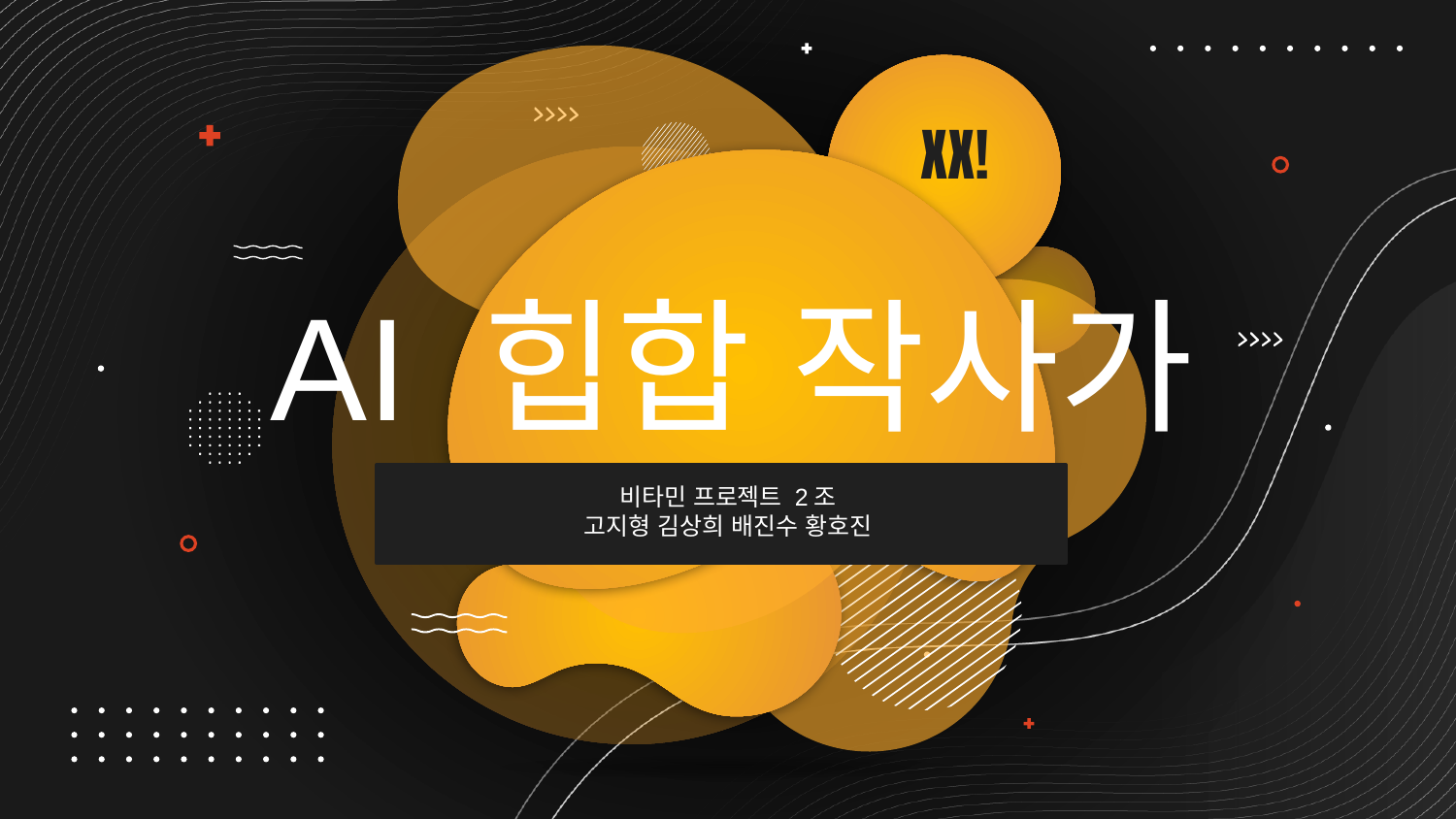

XX!

# AI 힙합 작사가

비타민 프로젝트 2조
고지형 김상희 배진수 황호진